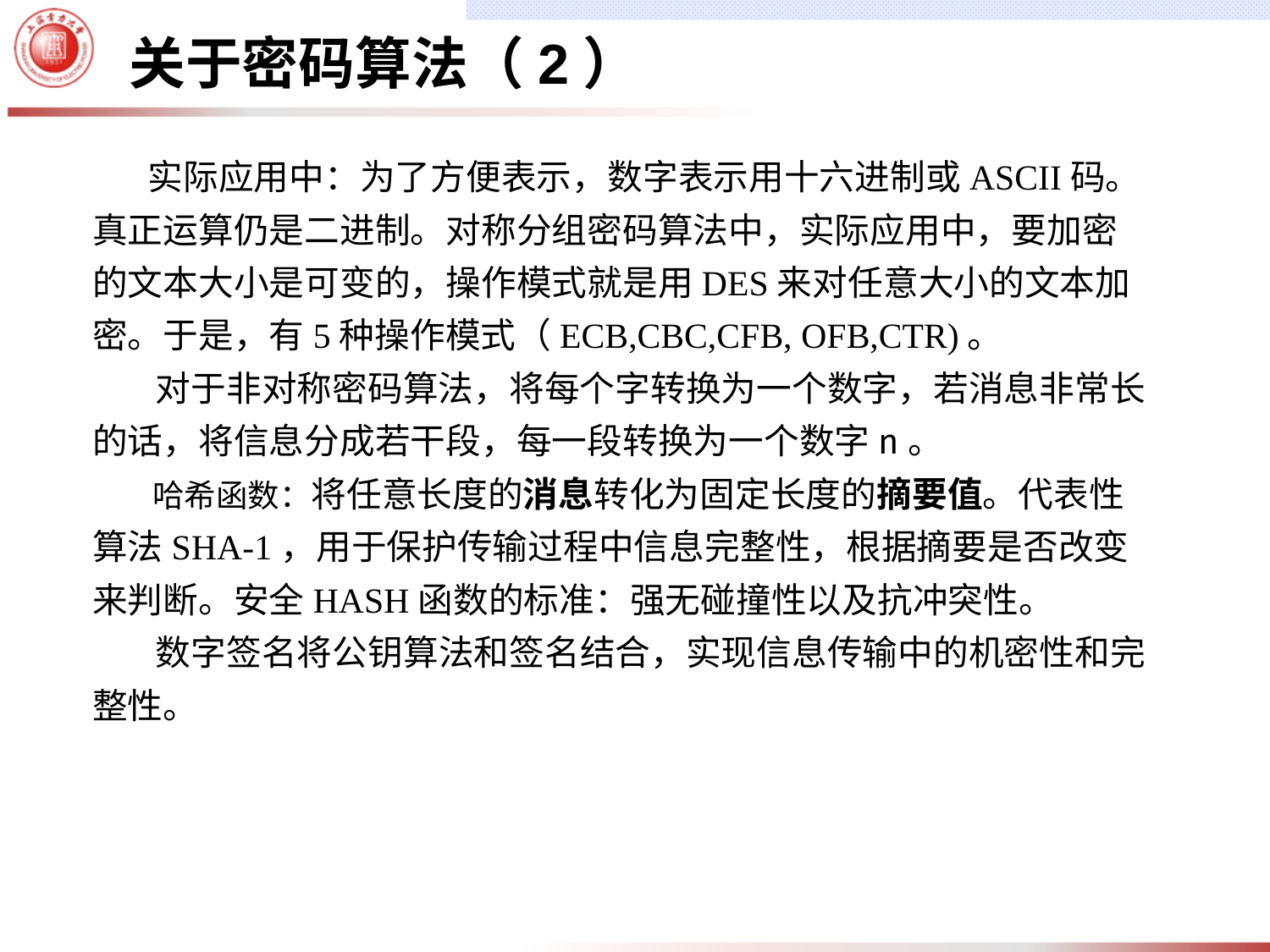

关于密码算法（2）

      实际应用中：为了方便表示，数字表示用十六进制或ASCII码。真正运算仍是二进制。对称分组密码算法中，实际应用中，要加密的文本大小是可变的，操作模式就是用DES来对任意大小的文本加密。于是，有5种操作模式（ECB,CBC,CFB, OFB,CTR)。
       对于非对称密码算法，将每个字转换为一个数字，若消息非常长的话，将信息分成若干段，每一段转换为一个数字n。
       哈希函数：将任意长度的消息转化为固定长度的摘要值。代表性算法SHA-1，用于保护传输过程中信息完整性，根据摘要是否改变来判断。安全HASH函数的标准：强无碰撞性以及抗冲突性。
       数字签名将公钥算法和签名结合，实现信息传输中的机密性和完整性。